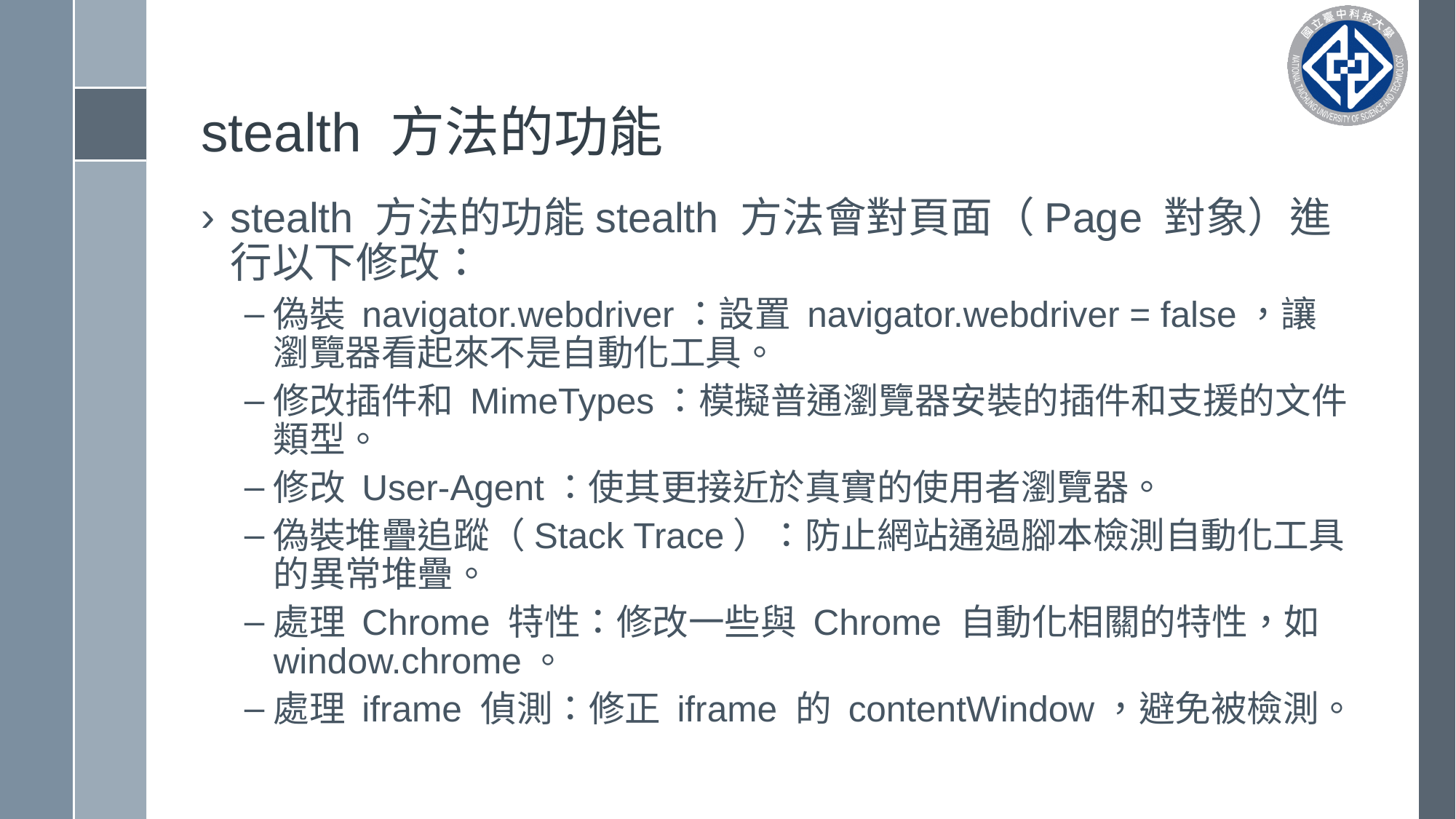

# stealth 方法的功能
stealth 方法的功能stealth 方法會對頁面（Page 對象）進行以下修改：
偽裝 navigator.webdriver：設置 navigator.webdriver = false，讓瀏覽器看起來不是自動化工具。
修改插件和 MimeTypes：模擬普通瀏覽器安裝的插件和支援的文件類型。
修改 User-Agent：使其更接近於真實的使用者瀏覽器。
偽裝堆疊追蹤（Stack Trace）：防止網站通過腳本檢測自動化工具的異常堆疊。
處理 Chrome 特性：修改一些與 Chrome 自動化相關的特性，如 window.chrome。
處理 iframe 偵測：修正 iframe 的 contentWindow，避免被檢測。